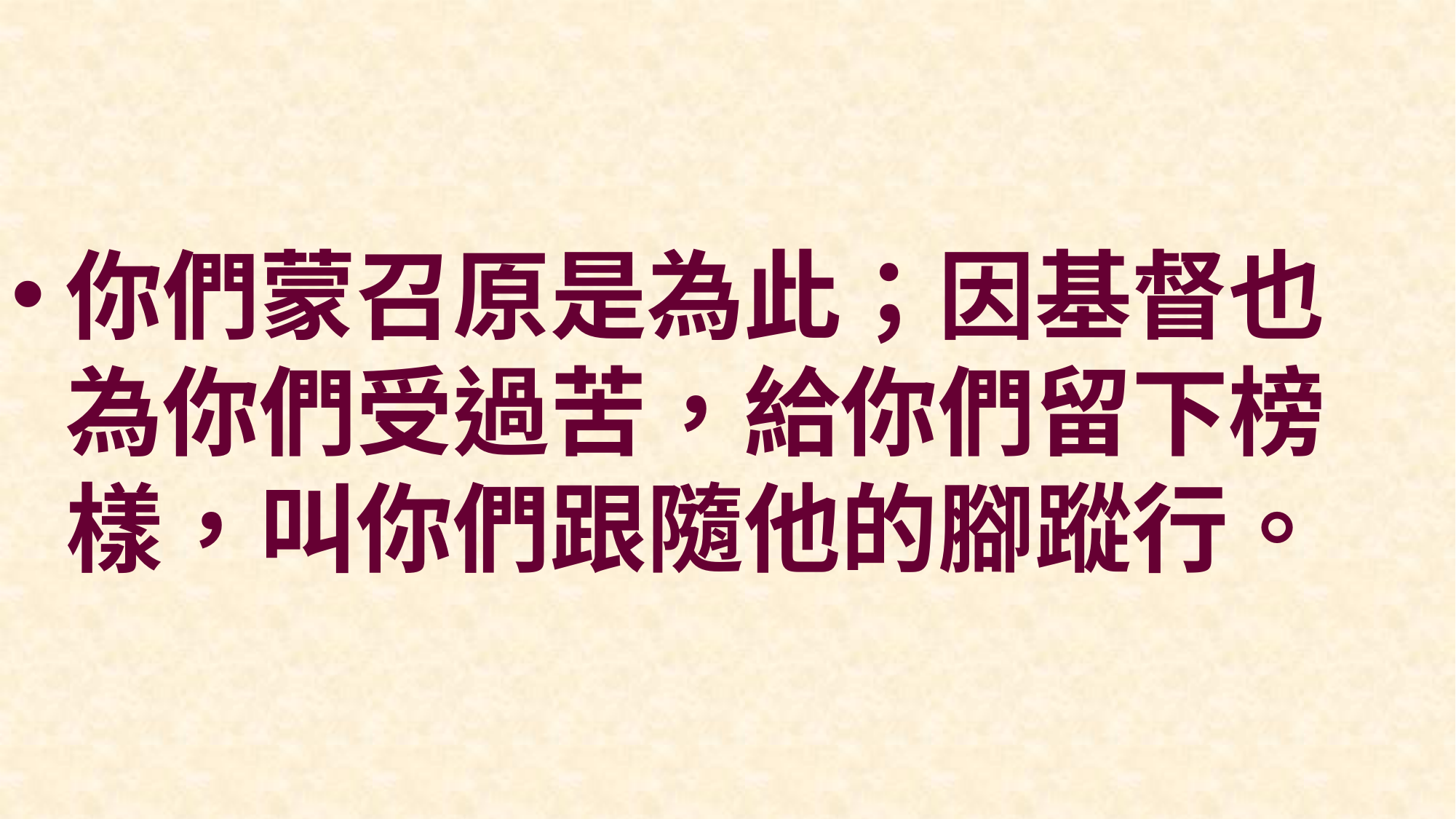

你們蒙召原是為此；因基督也為你們受過苦，給你們留下榜樣，叫你們跟隨他的腳蹤行。